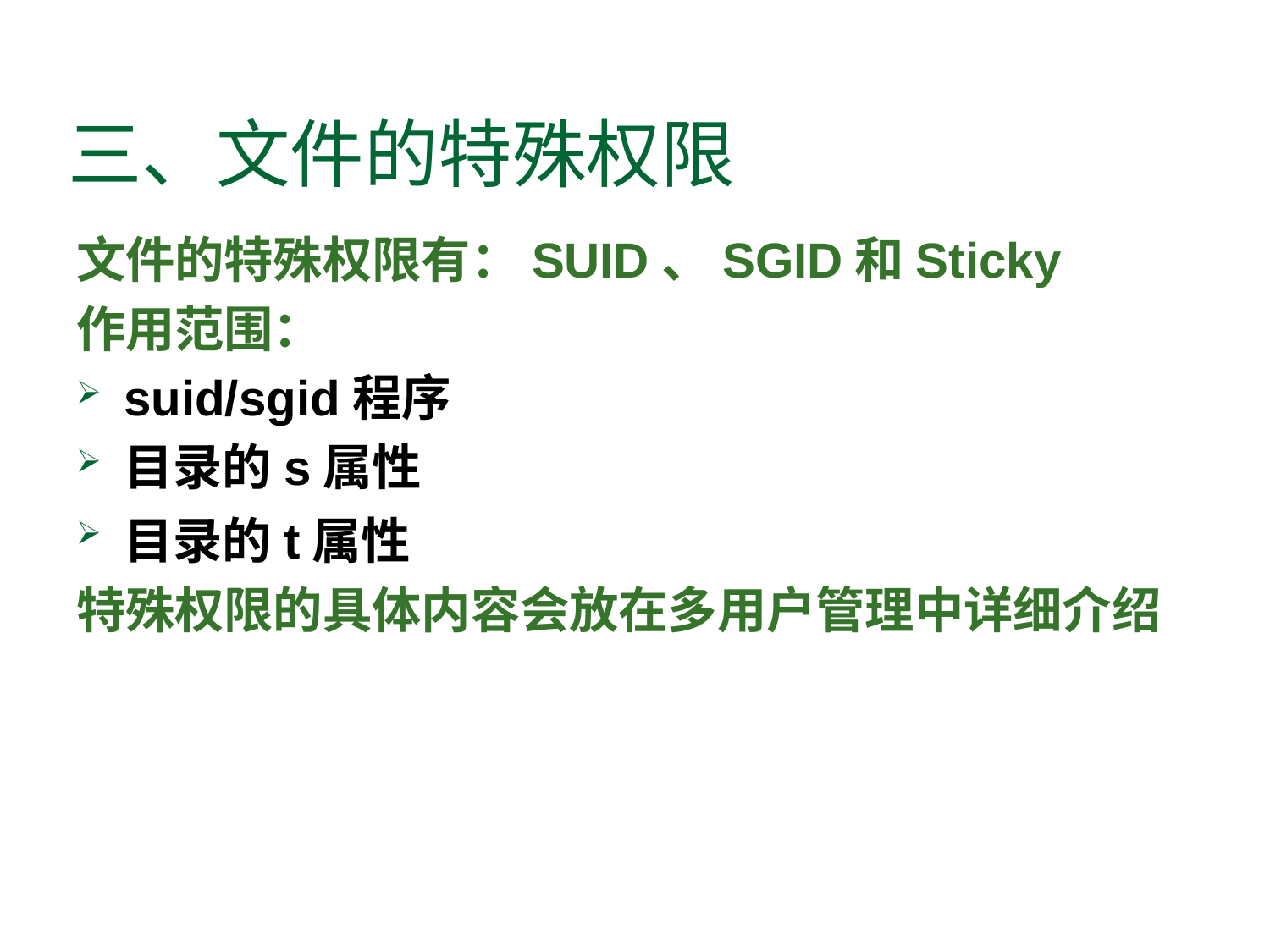

# 三、文件的特殊权限
文件的特殊权限有：SUID、SGID和Sticky
作用范围：
suid/sgid程序
目录的s属性
目录的t属性
特殊权限的具体内容会放在多用户管理中详细介绍